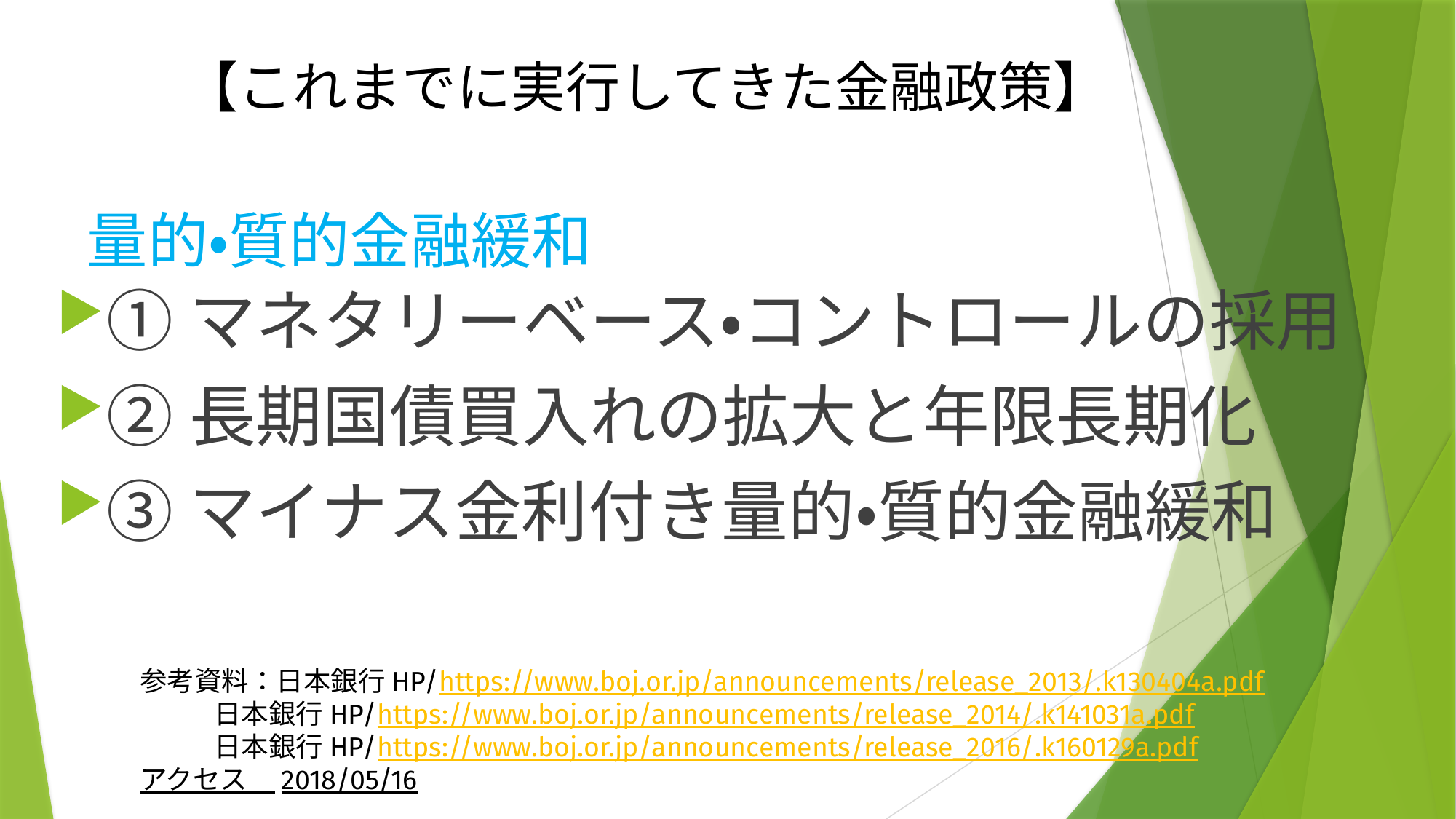

# 【これまでに実行してきた金融政策】
量的・質的金融緩和
①マネタリーベース・コントロールの採用
②長期国債買入れの拡大と年限長期化
③マイナス金利付き量的・質的金融緩和
参考資料：日本銀行HP/https://www.boj.or.jp/announcements/release_2013/.k130404a.pdf
           日本銀行HP/https://www.boj.or.jp/announcements/release_2014/.k141031a.pdf
           日本銀行HP/https://www.boj.or.jp/announcements/release_2016/.k160129a.pdf
アクセス　2018/05/16